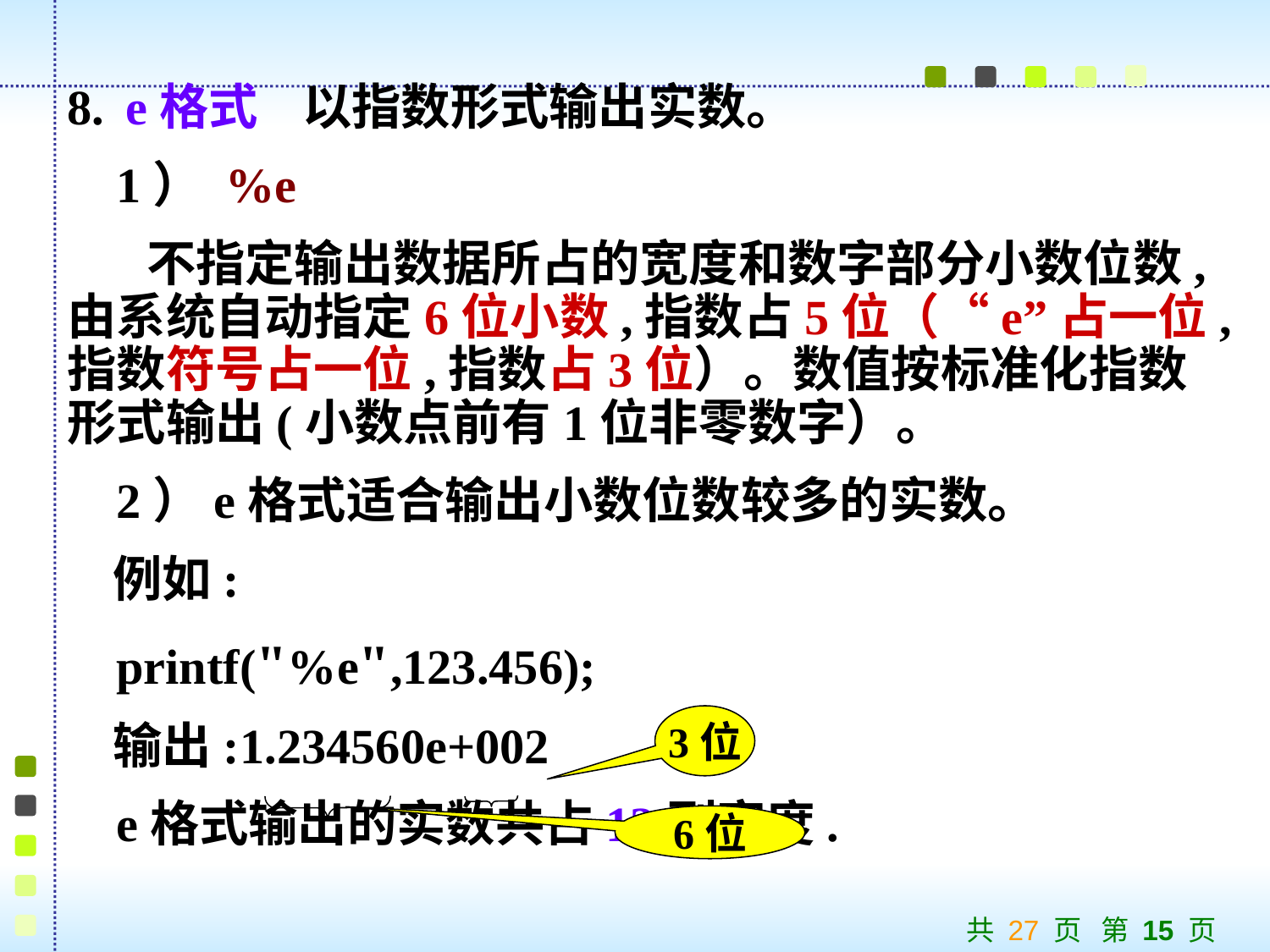

8.  e格式    以指数形式输出实数。
    1） %e
      不指定输出数据所占的宽度和数字部分小数位数,由系统自动指定6位小数,指数占5位（“e”占一位,指数符号占一位,指数占3位）。数值按标准化指数形式输出(小数点前有1位非零数字）。
    2）e格式适合输出小数位数较多的实数。
   例如:
    printf("%e",123.456);
   输出:1.234560e+002
    e格式输出的实数共占13列宽度.
3位

6位
共 27 页   第 15 页